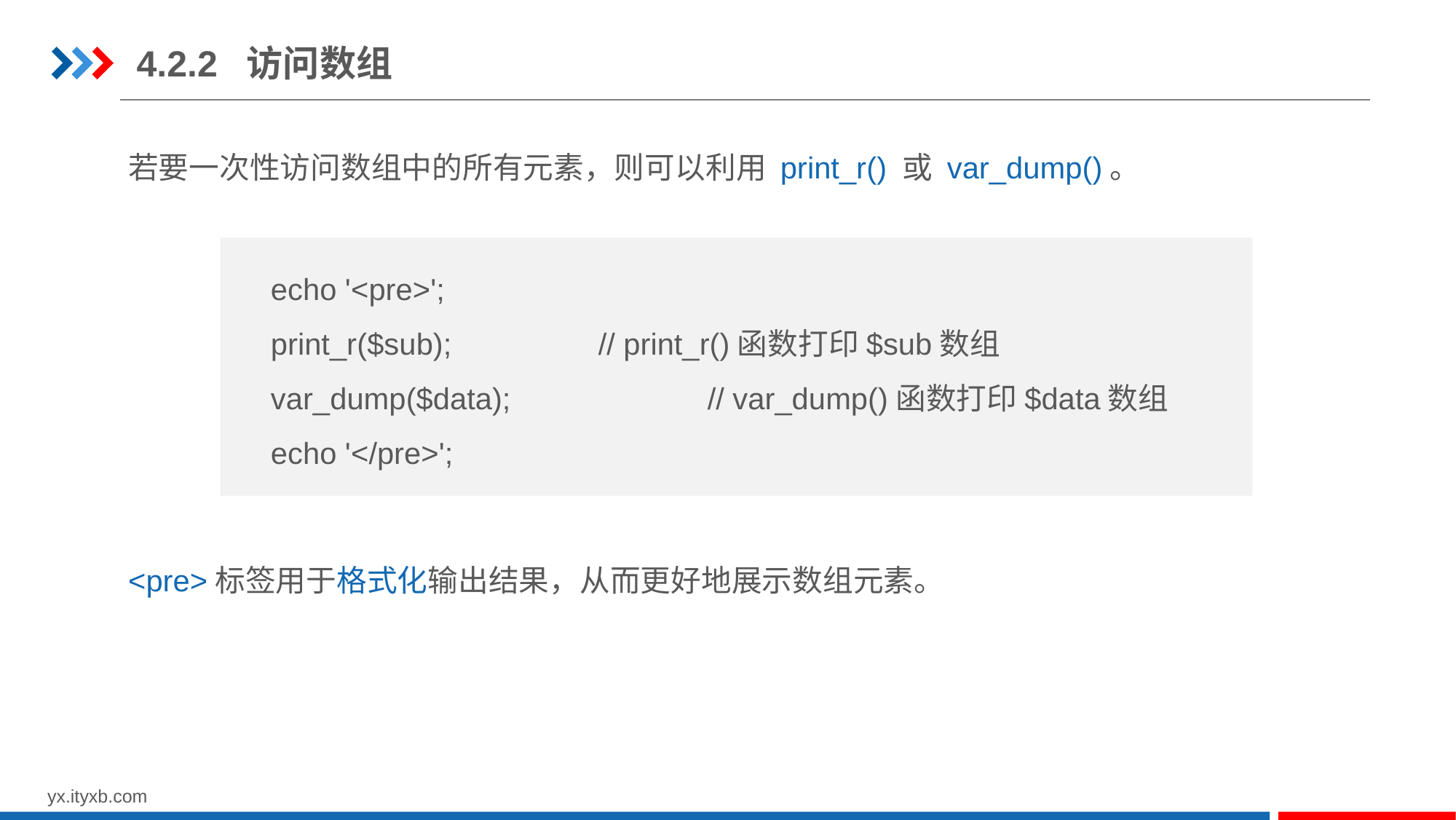

4.2.2  访问数组
若要一次性访问数组中的所有元素，则可以利用 print_r() 或 var_dump()。

echo '<pre>';
print_r($sub);		// print_r()函数打印$sub数组
var_dump($data);		// var_dump()函数打印$data数组
echo '</pre>';
<pre>标签用于格式化输出结果，从而更好地展示数组元素。